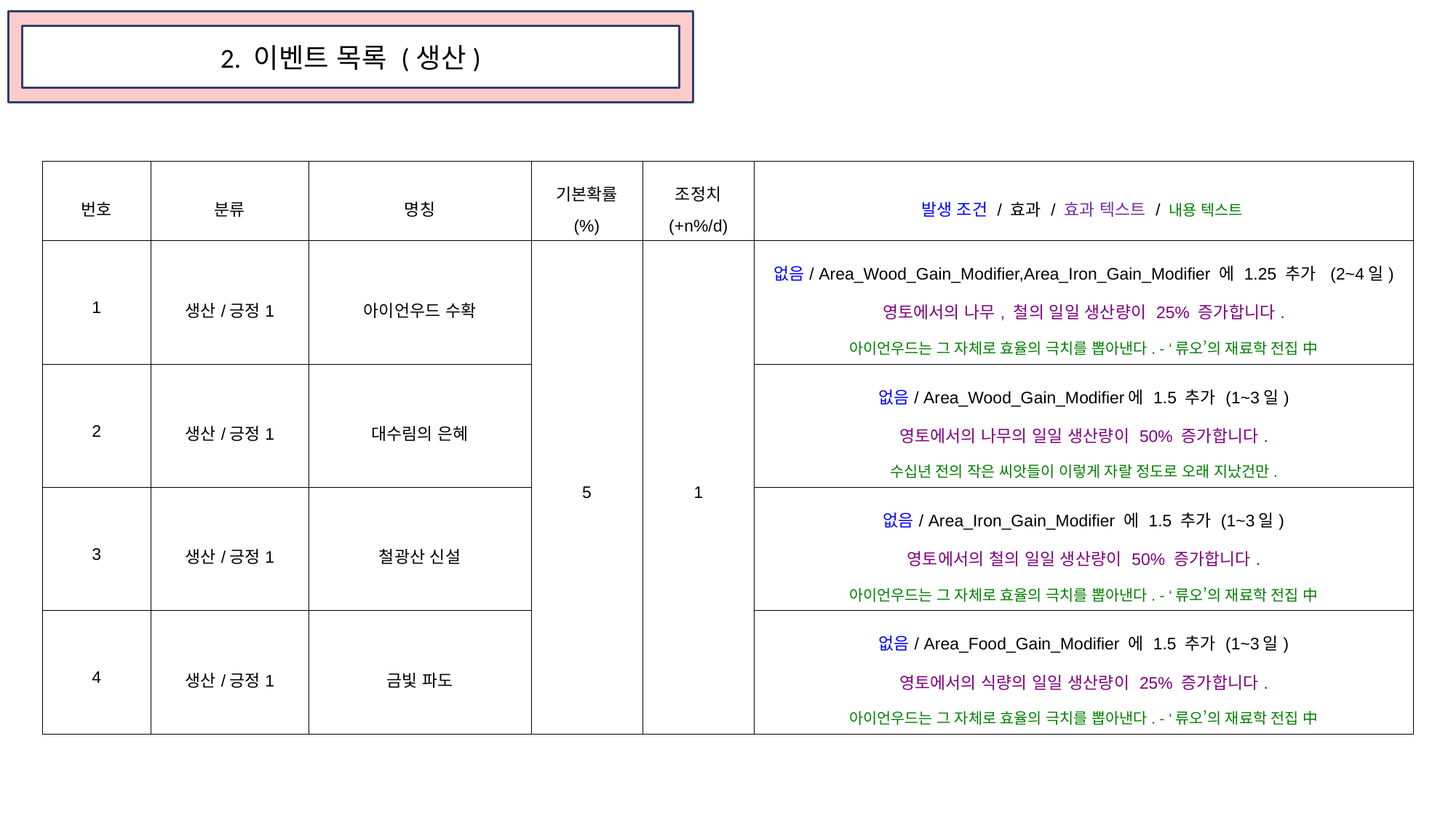

2. 이벤트 목록 (생산)
| 번호 | 분류 | 명칭 | 기본확률 (%) | 조정치 (+n%/d) | 발생 조건 / 효과 / 효과 텍스트 / 내용 텍스트 |
| --- | --- | --- | --- | --- | --- |
| 1 | 생산/긍정1 | 아이언우드 수확 | 5 | 1 | 없음/ Area\_Wood\_Gain\_Modifier,Area\_Iron\_Gain\_Modifier 에 1.25 추가 (2~4일) 영토에서의 나무, 철의 일일 생산량이 25% 증가합니다. 아이언우드는 그 자체로 효율의 극치를 뽑아낸다. - ‘류오’의 재료학 전집 中 |
| 2 | 생산/긍정1 | 대수림의 은혜 |  |  | 없음/ Area\_Wood\_Gain\_Modifier에 1.5 추가 (1~3일) 영토에서의 나무의 일일 생산량이 50% 증가합니다. 수십년 전의 작은 씨앗들이 이렇게 자랄 정도로 오래 지났건만. |
| 3 | 생산/긍정1 | 철광산 신설 |  |  | 없음/ Area\_Iron\_Gain\_Modifier 에 1.5 추가 (1~3일) 영토에서의 철의 일일 생산량이 50% 증가합니다. 아이언우드는 그 자체로 효율의 극치를 뽑아낸다. - ‘류오’의 재료학 전집 中 |
| 4 | 생산/긍정1 | 금빛 파도 |  |  | 없음/ Area\_Food\_Gain\_Modifier 에 1.5 추가 (1~3일) 영토에서의 식량의 일일 생산량이 25% 증가합니다. 아이언우드는 그 자체로 효율의 극치를 뽑아낸다. - ‘류오’의 재료학 전집 中 |